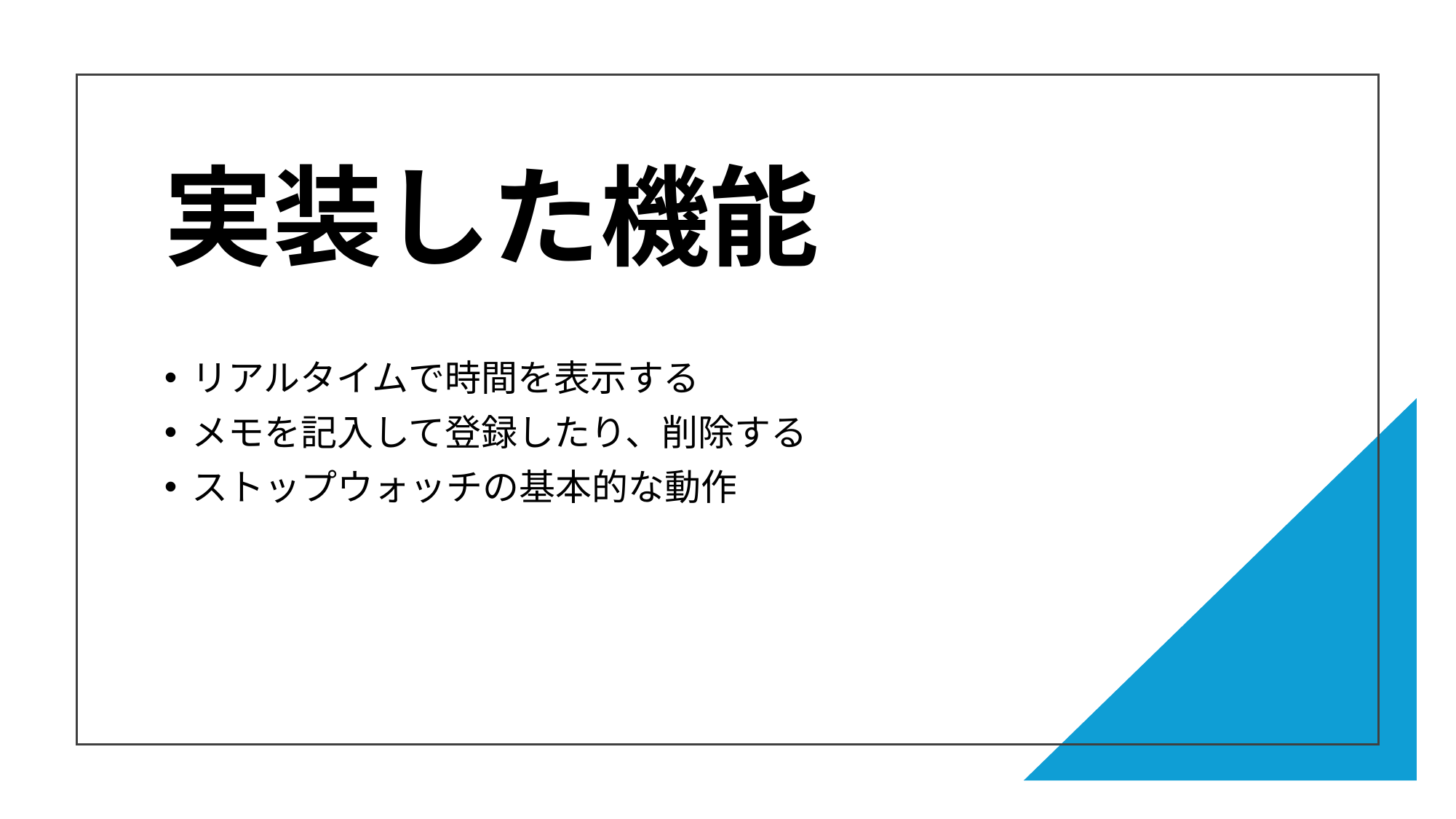

# 実装した機能
リアルタイムで時間を表示する
メモを記入して登録したり、削除する
ストップウォッチの基本的な動作